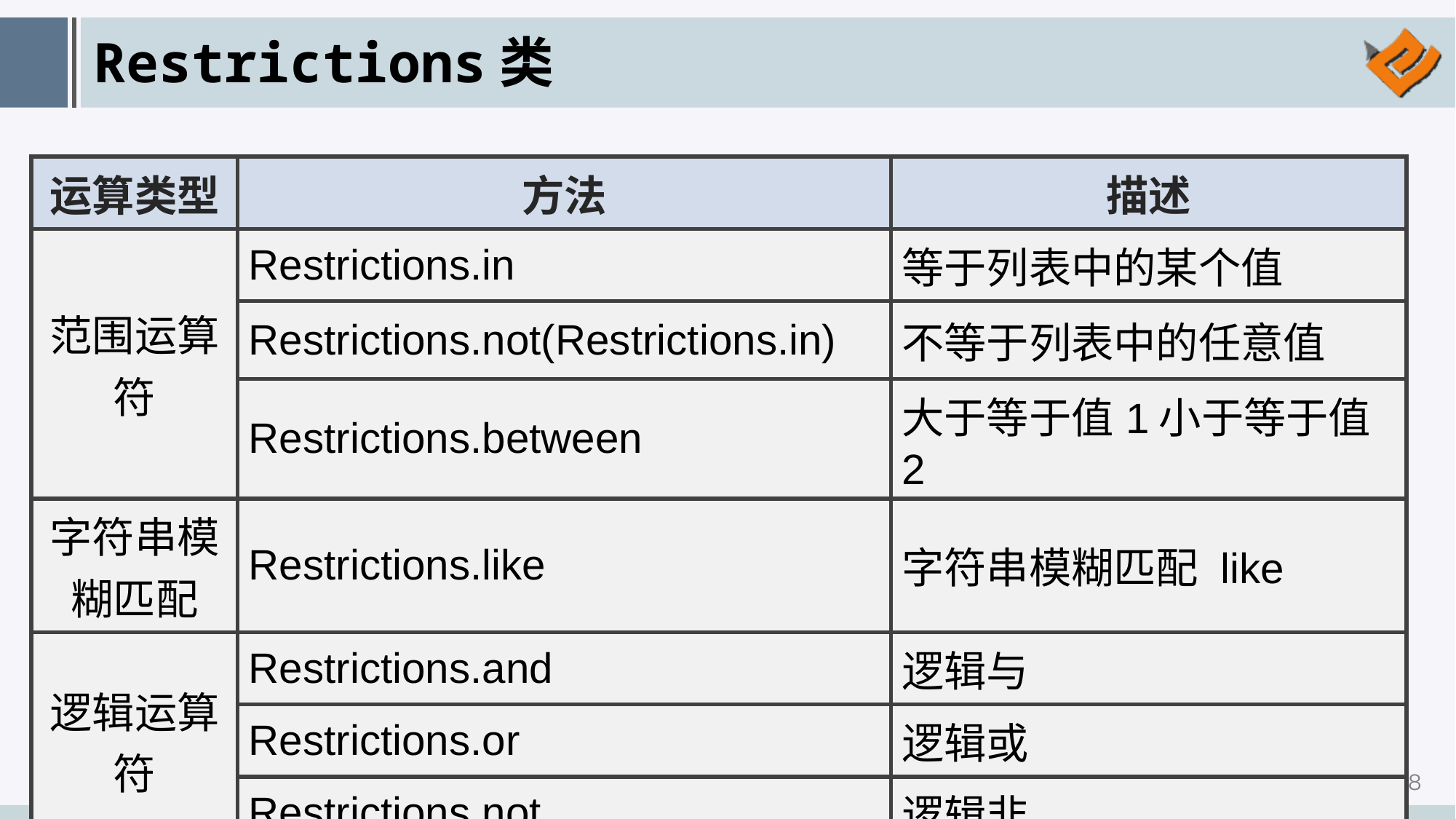

# Restrictions类
| 运算类型 | 方法 | 描述 |
| --- | --- | --- |
| 范围运算符 | Restrictions.in | 等于列表中的某个值 |
|  | Restrictions.not(Restrictions.in) | 不等于列表中的任意值 |
|  | Restrictions.between | 大于等于值1小于等于值2 |
| 字符串模糊匹配 | Restrictions.like | 字符串模糊匹配 like |
| 逻辑运算符 | Restrictions.and | 逻辑与 |
|  | Restrictions.or | 逻辑或 |
|  | Restrictions.not | 逻辑非 |